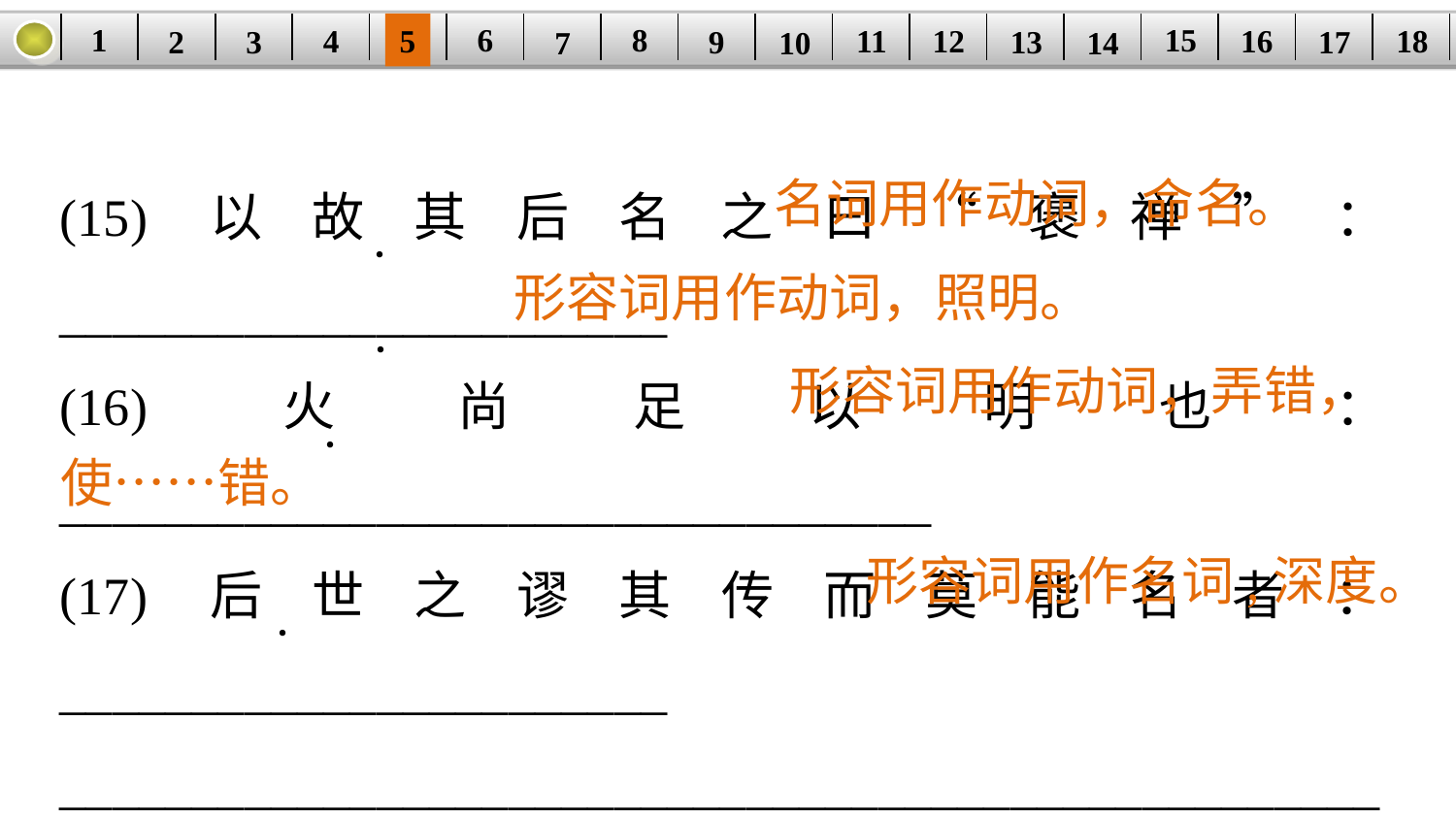

1
8
15
6
11
18
5
16
|  |  |  |  |  |  |  |  |  |  |  |  |  |  |  |  |  |  |
| --- | --- | --- | --- | --- | --- | --- | --- | --- | --- | --- | --- | --- | --- | --- | --- | --- | --- |
12
4
17
13
3
9
2
14
7
10

(15)以故其后名之曰“褒禅”：_______________________
(16)火尚足以明也：_________________________________
(17)后世之谬其传而莫能名者：_______________________
__________________________________________________
(18)问其深，则其好游者不能穷也：___________________
名词用作动词，命名。
·
形容词用作动词，照明。
·
形容词用作动词，弄错，
·
使……错。
形容词用作名词,深度。
·